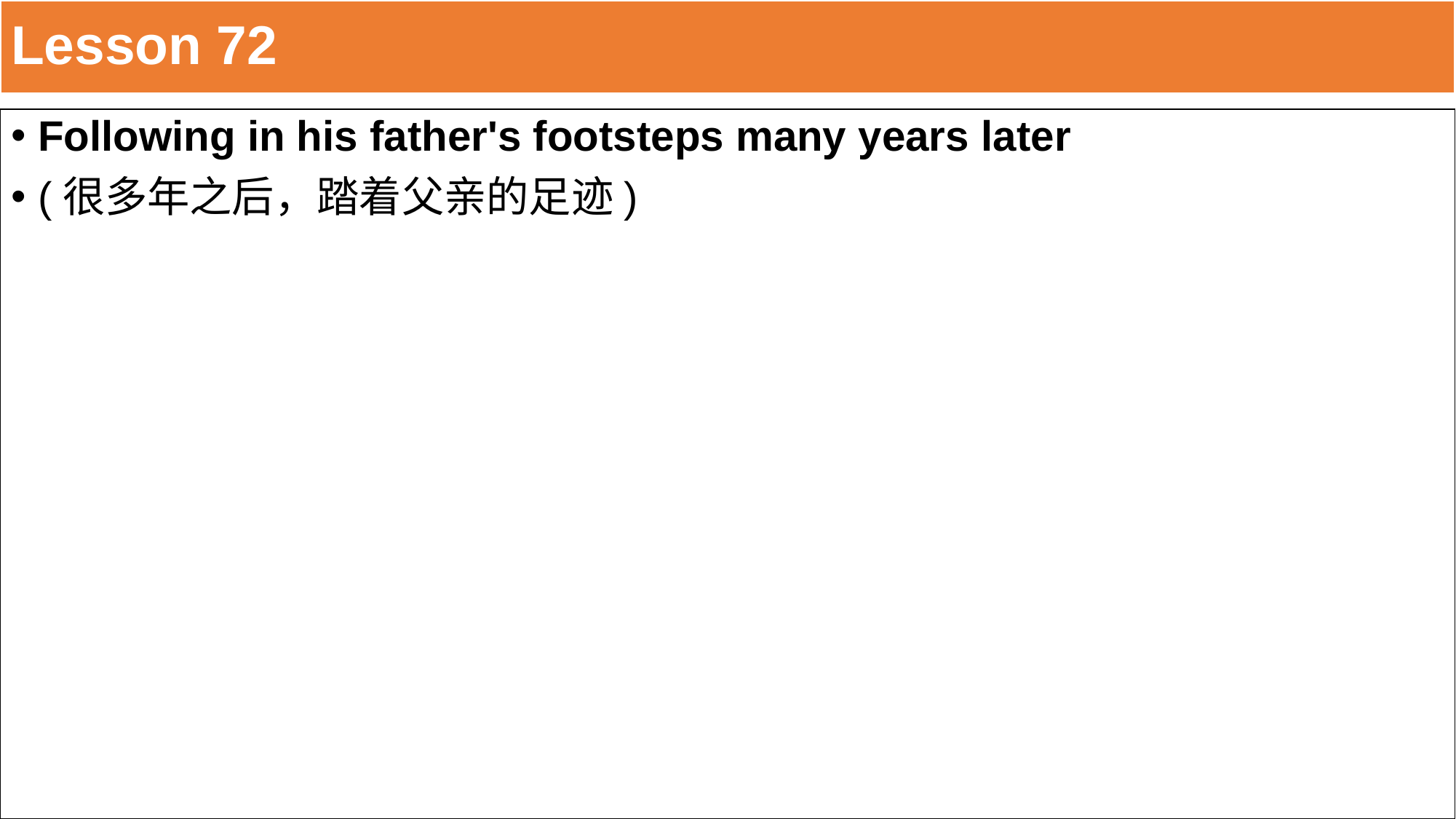

# Lesson 72
Following in his father's footsteps many years later
(很多年之后，踏着父亲的足迹)